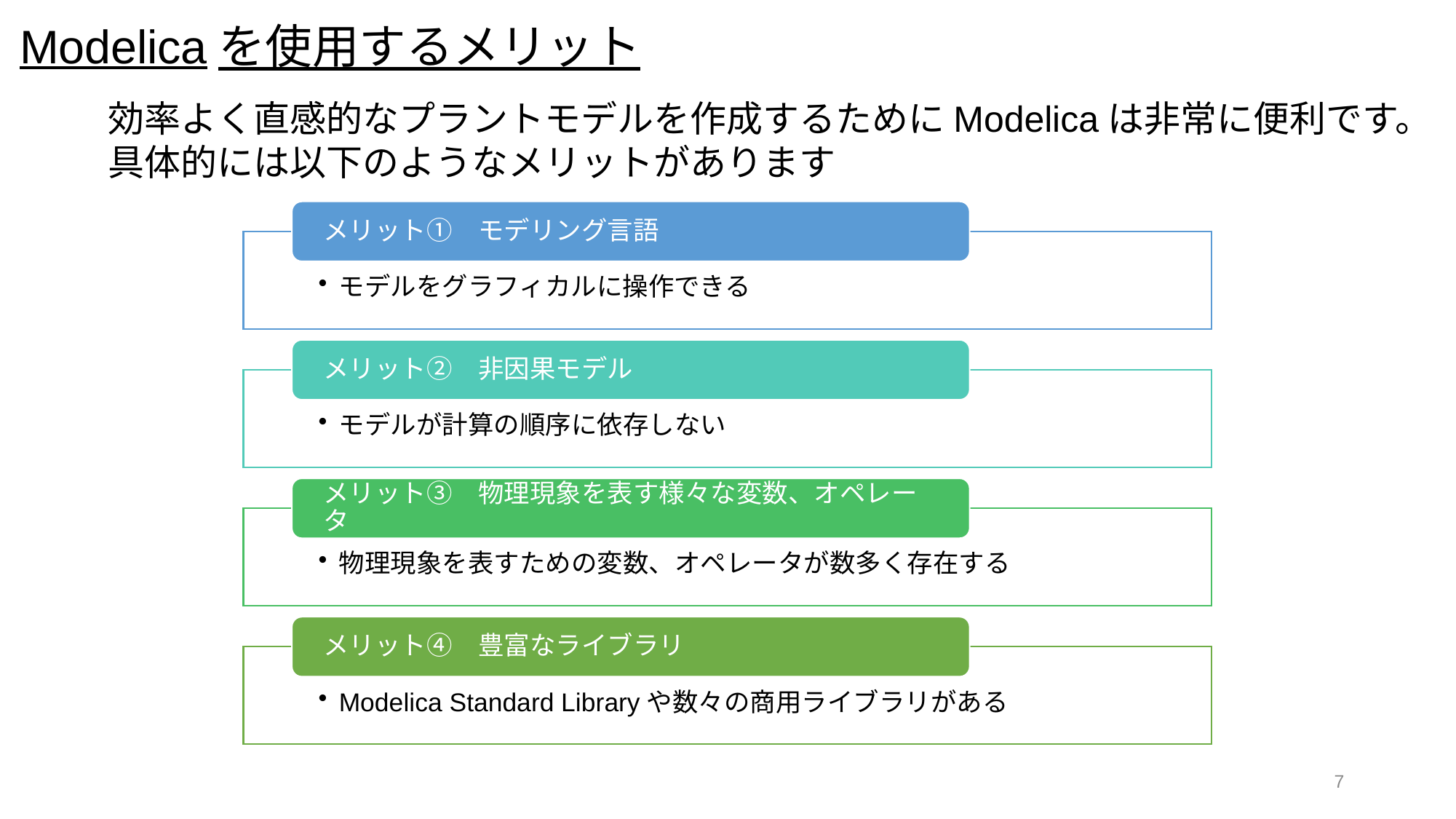

Modelicaを使用するメリット
効率よく直感的なプラントモデルを作成するためにModelicaは非常に便利です。
具体的には以下のようなメリットがあります
モデルをグラフィカルに操作できる
メリット①　モデリング言語
モデルが計算の順序に依存しない
メリット②　非因果モデル
物理現象を表すための変数、オペレータが数多く存在する
メリット③　物理現象を表す様々な変数、オペレータ
Modelica Standard Libraryや数々の商用ライブラリがある
メリット④　豊富なライブラリ
7